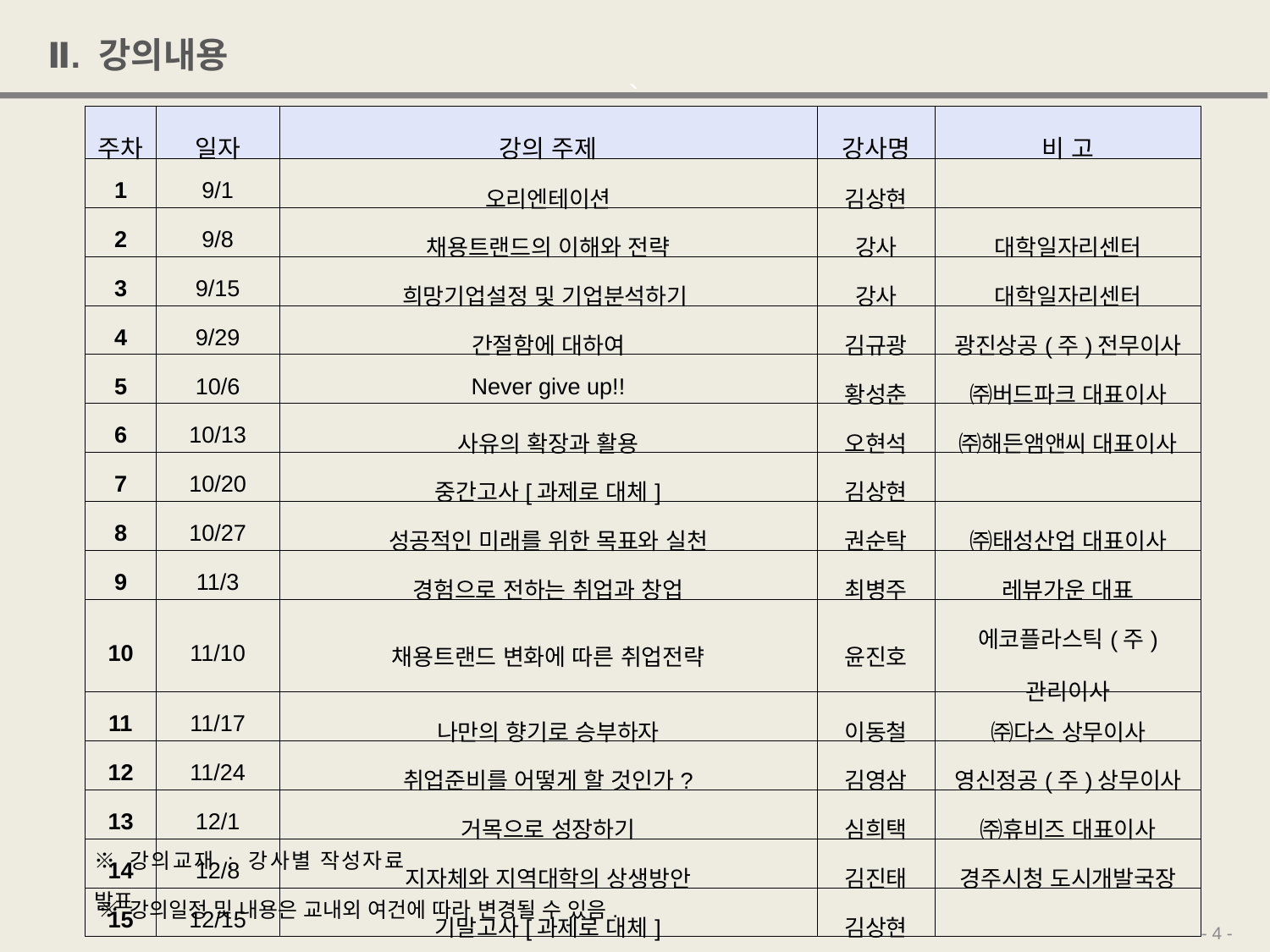

Ⅱ. 강의내용
| 주차 | 일자 | 강의 주제 | 강사명 | 비 고 |
| --- | --- | --- | --- | --- |
| 1 | 9/1 | 오리엔테이션 | 김상현 |  |
| 2 | 9/8 | 채용트랜드의 이해와 전략 | 강사 | 대학일자리센터 |
| 3 | 9/15 | 희망기업설정 및 기업분석하기 | 강사 | 대학일자리센터 |
| 4 | 9/29 | 간절함에 대하여 | 김규광 | 광진상공(주)전무이사 |
| 5 | 10/6 | Never give up!! | 황성춘 | ㈜버드파크 대표이사 |
| 6 | 10/13 | 사유의 확장과 활용 | 오현석 | ㈜해든앰앤씨 대표이사 |
| 7 | 10/20 | 중간고사[과제로 대체] | 김상현 |  |
| 8 | 10/27 | 성공적인 미래를 위한 목표와 실천 | 권순탁 | ㈜태성산업 대표이사 |
| 9 | 11/3 | 경험으로 전하는 취업과 창업 | 최병주 | 레뷰가운 대표 |
| 10 | 11/10 | 채용트랜드 변화에 따른 취업전략 | 윤진호 | 에코플라스틱(주) 관리이사 |
| 11 | 11/17 | 나만의 향기로 승부하자 | 이동철 | ㈜다스 상무이사 |
| 12 | 11/24 | 취업준비를 어떻게 할 것인가? | 김영삼 | 영신정공(주)상무이사 |
| 13 | 12/1 | 거목으로 성장하기 | 심희택 | ㈜휴비즈 대표이사 |
| 14 | 12/8 | 지자체와 지역대학의 상생방안 | 김진태 | 경주시청 도시개발국장 |
| 15 | 12/15 | 기말고사[과제로 대체] | 김상현 |  |
※ 강의교재 : 강사별 작성자료 발표
※ 강의일정 및 내용은 교내외 여건에 따라 변경될 수 있음.
- 4 -